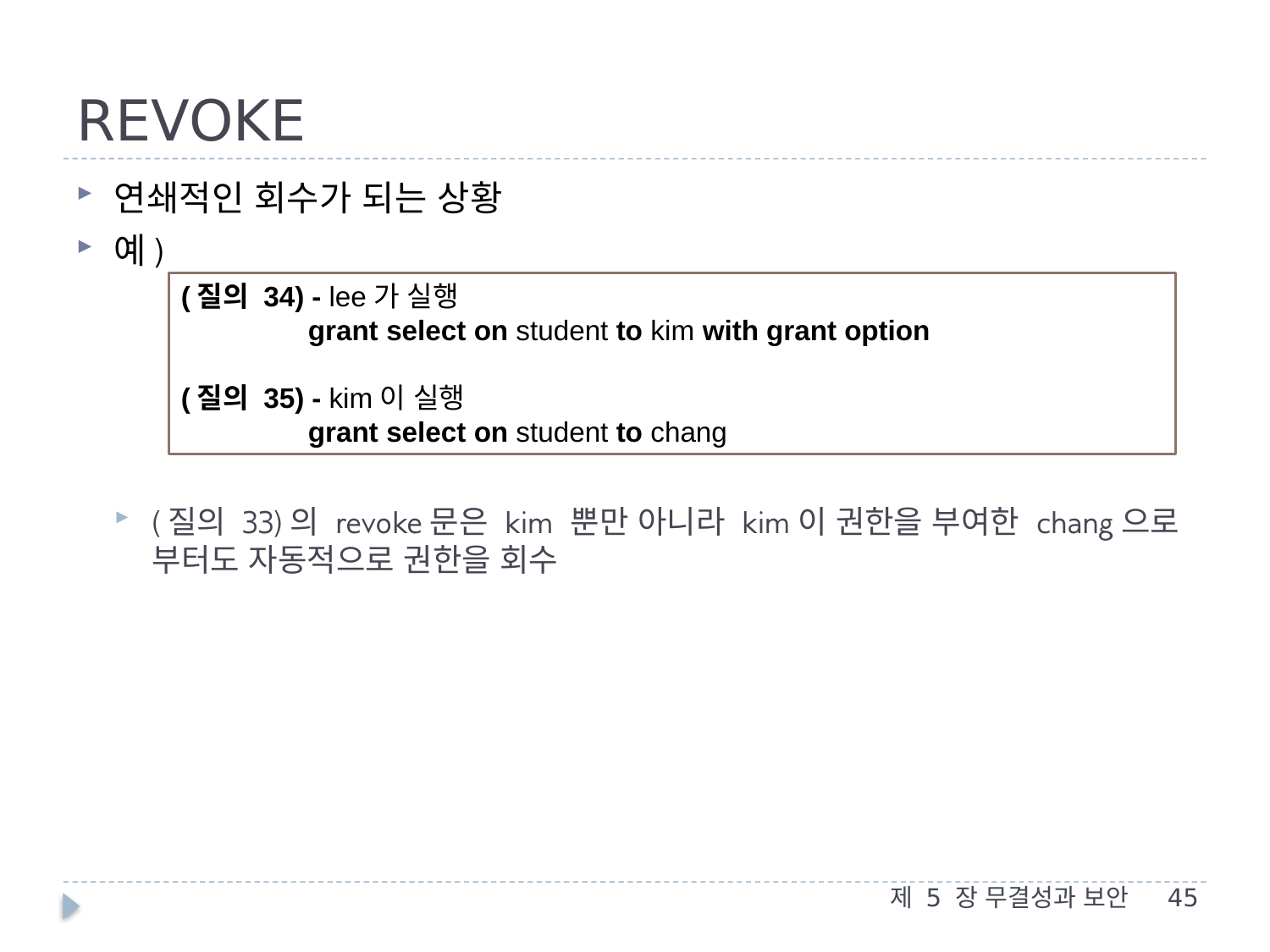

# REVOKE
연쇄적인 회수가 되는 상황
예)

(질의 33)의 revoke문은 kim 뿐만 아니라 kim이 권한을 부여한 chang으로 부터도 자동적으로 권한을 회수

(질의 34) - lee가 실행
	grant select on student to kim with grant option

(질의 35) - kim이 실행
	grant select on student to chang
제 5 장 무결성과 보안
45